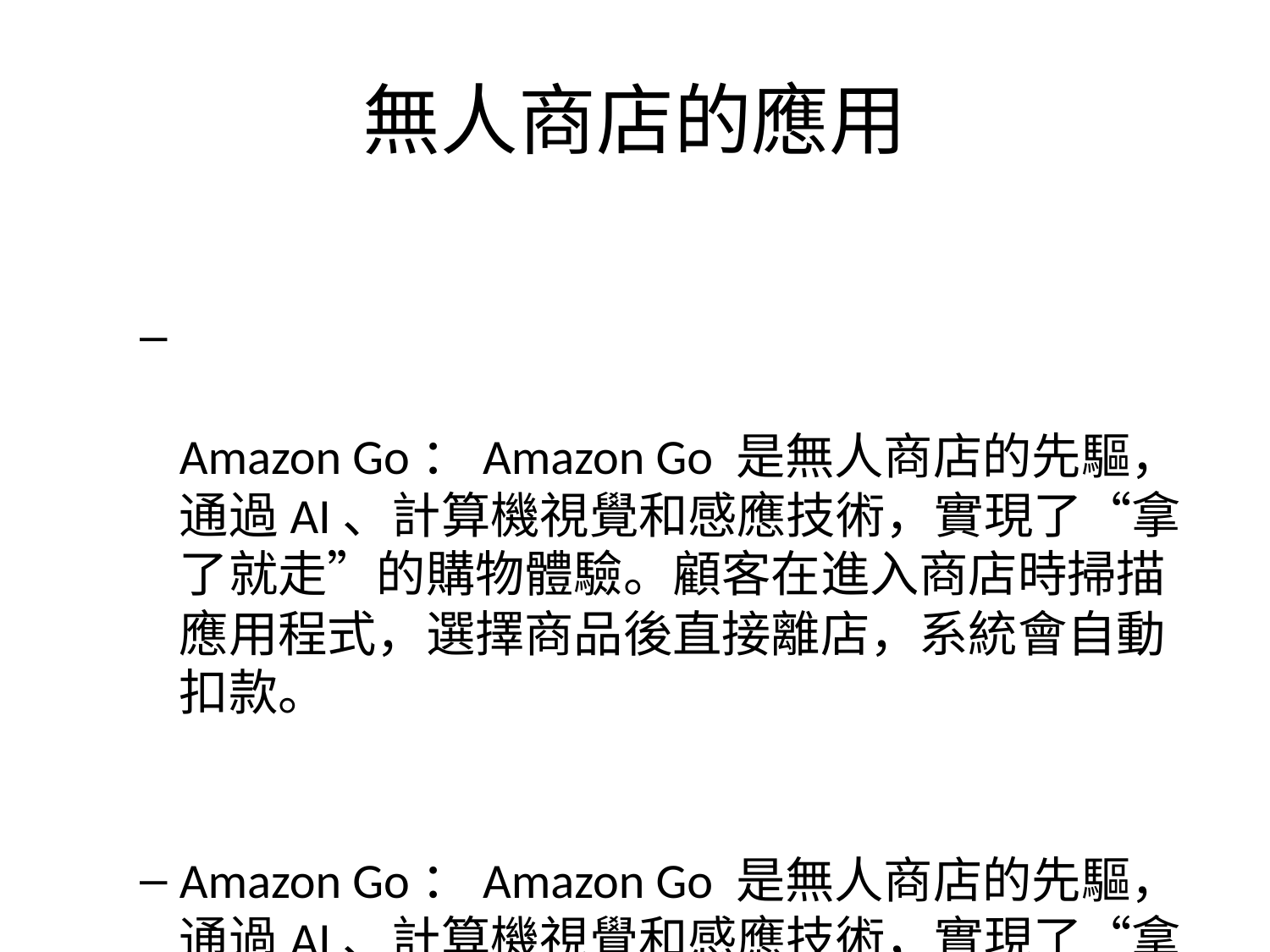

# 無人商店的應用

Amazon Go：Amazon Go 是無人商店的先驅，通過AI、計算機視覺和感應技術，實現了“拿了就走”的購物體驗。顧客在進入商店時掃描應用程式，選擇商品後直接離店，系統會自動扣款。
Amazon Go：Amazon Go 是無人商店的先驅，通過AI、計算機視覺和感應技術，實現了“拿了就走”的購物體驗。顧客在進入商店時掃描應用程式，選擇商品後直接離店，系統會自動扣款。
無人便利店：許多企業開始嘗試開設無人便利店，特別是在交通繁忙的地區，無人商店可以提供便利且高效的購物體驗。
無人便利店：許多企業開始嘗試開設無人便利店，特別是在交通繁忙的地區，無人商店可以提供便利且高效的購物體驗。